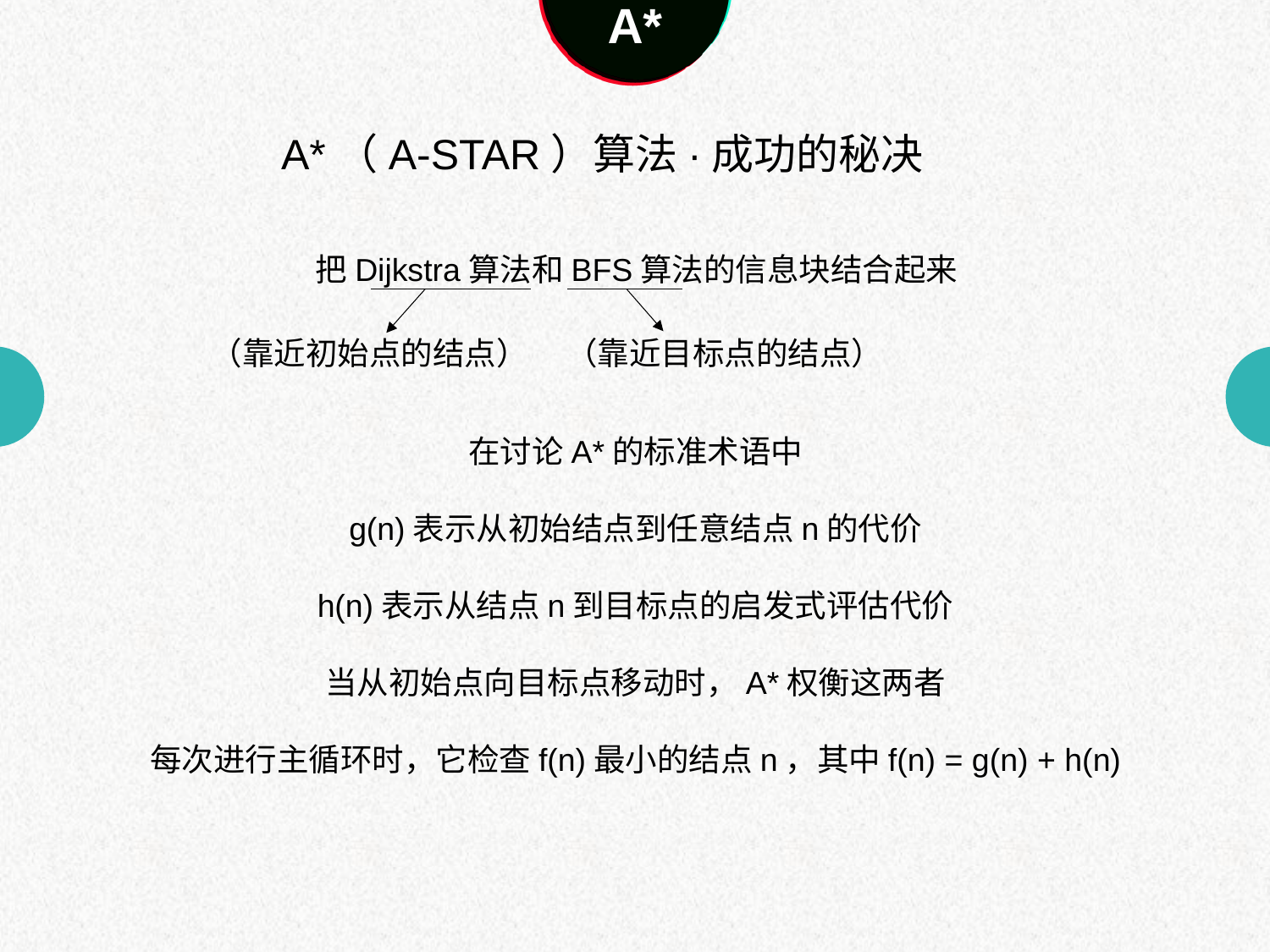

A*（A-STAR）算法·成功的秘决
把Dijkstra算法和BFS算法的信息块结合起来
（靠近初始点的结点）
（靠近目标点的结点）
在讨论A*的标准术语中
g(n)表示从初始结点到任意结点n的代价
h(n)表示从结点n到目标点的启发式评估代价
当从初始点向目标点移动时，A*权衡这两者
每次进行主循环时，它检查f(n)最小的结点n，其中f(n) = g(n) + h(n)